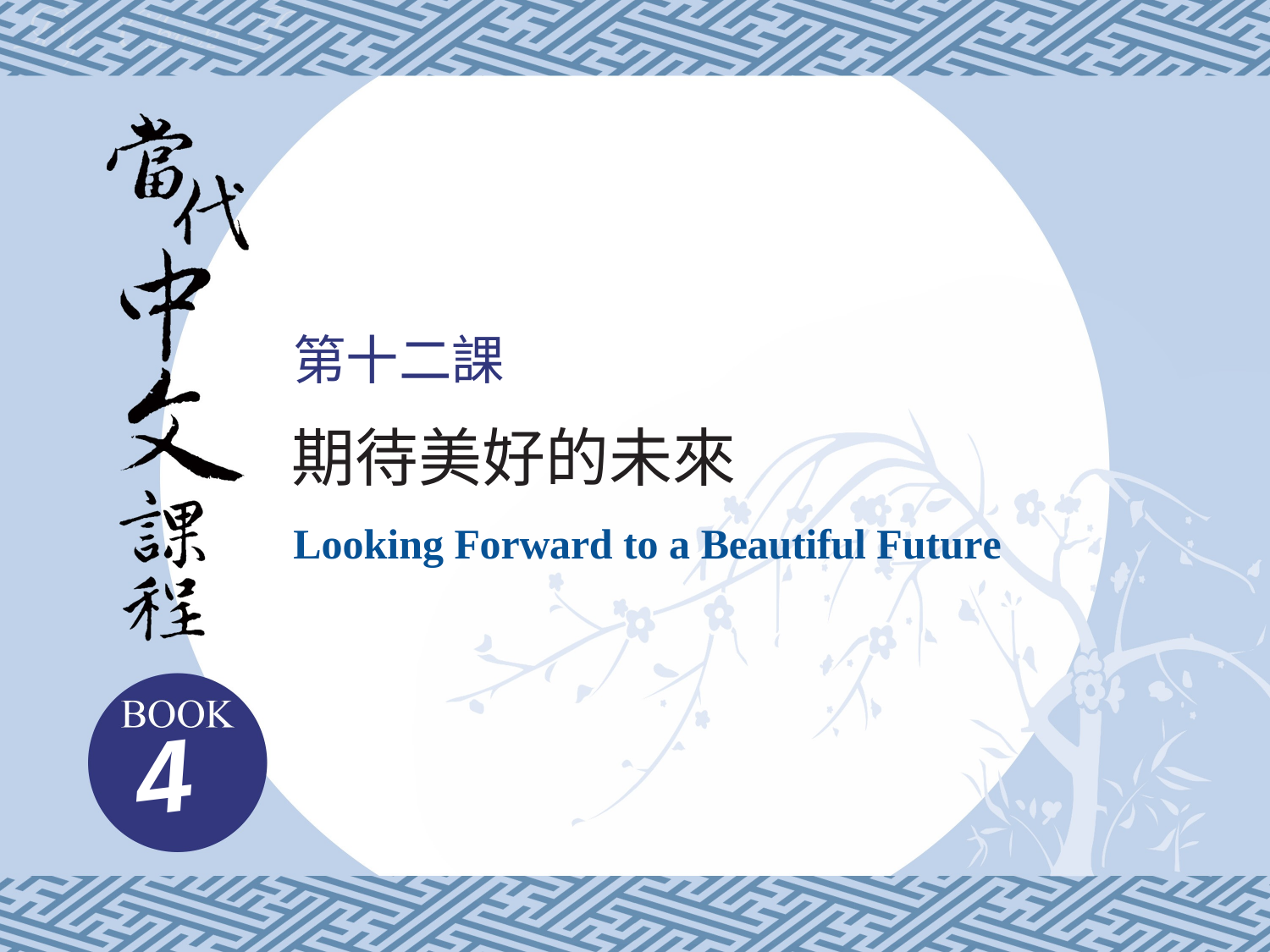

# 第十二課
期待美好的未來
Looking Forward to a Beautiful Future
4